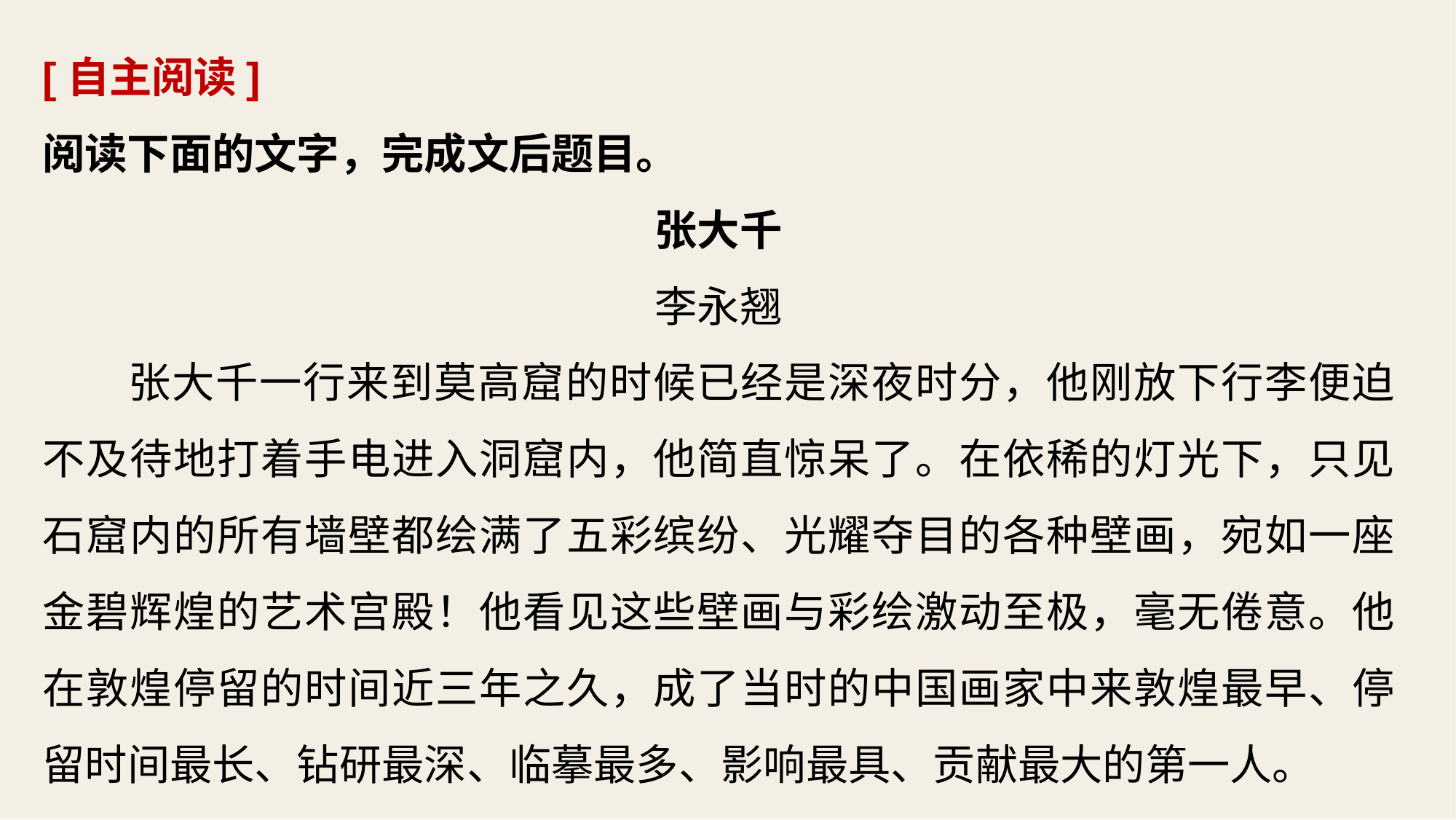

[自主阅读]
阅读下面的文字，完成文后题目。
张大千
李永翘
张大千一行来到莫高窟的时候已经是深夜时分，他刚放下行李便迫不及待地打着手电进入洞窟内，他简直惊呆了。在依稀的灯光下，只见石窟内的所有墙壁都绘满了五彩缤纷、光耀夺目的各种壁画，宛如一座金碧辉煌的艺术宫殿！他看见这些壁画与彩绘激动至极，毫无倦意。他在敦煌停留的时间近三年之久，成了当时的中国画家中来敦煌最早、停留时间最长、钻研最深、临摹最多、影响最具、贡献最大的第一人。